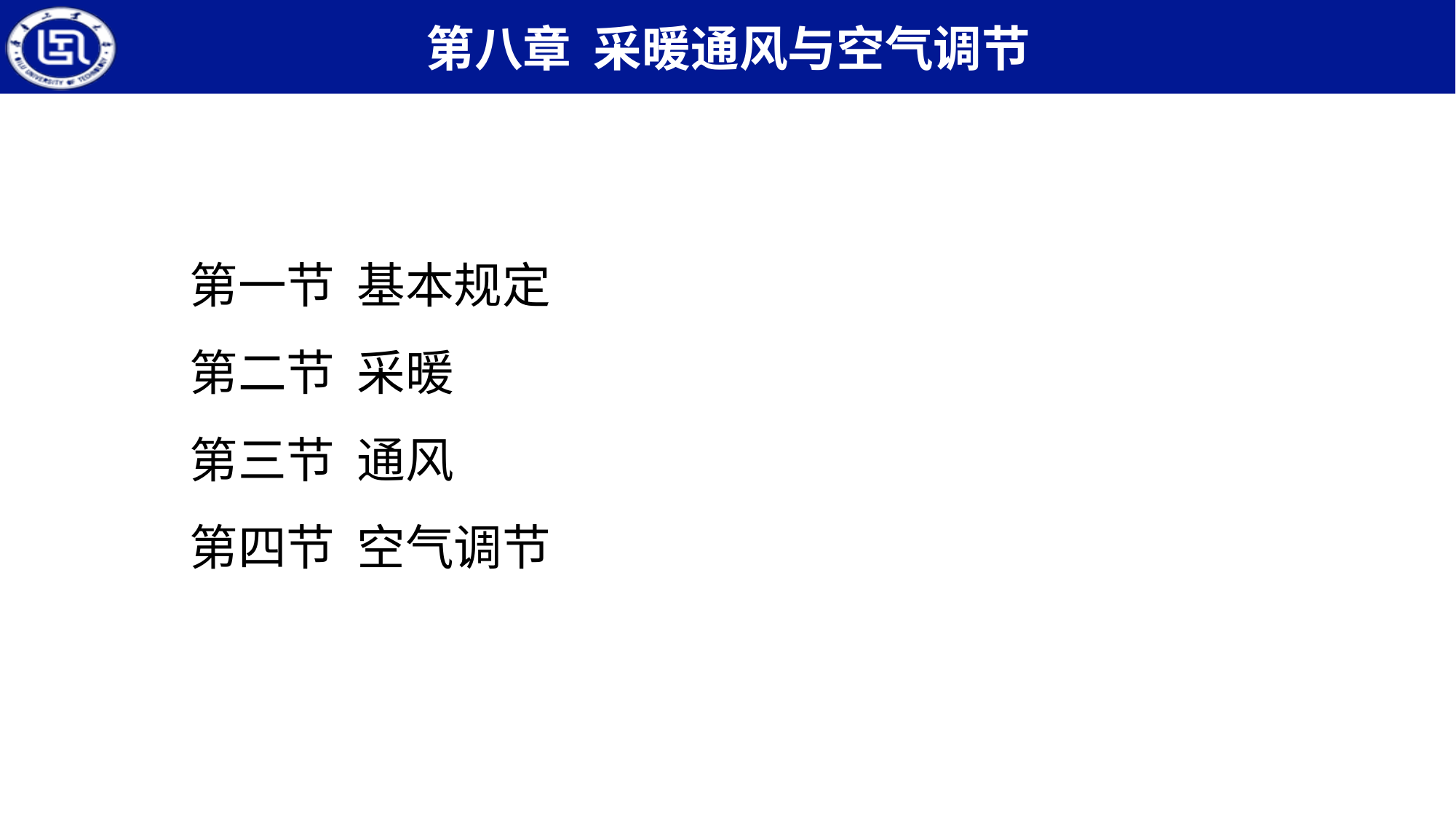

第一节  基本规定
         第二节  采暖
         第三节  通风
         第四节  空气调节